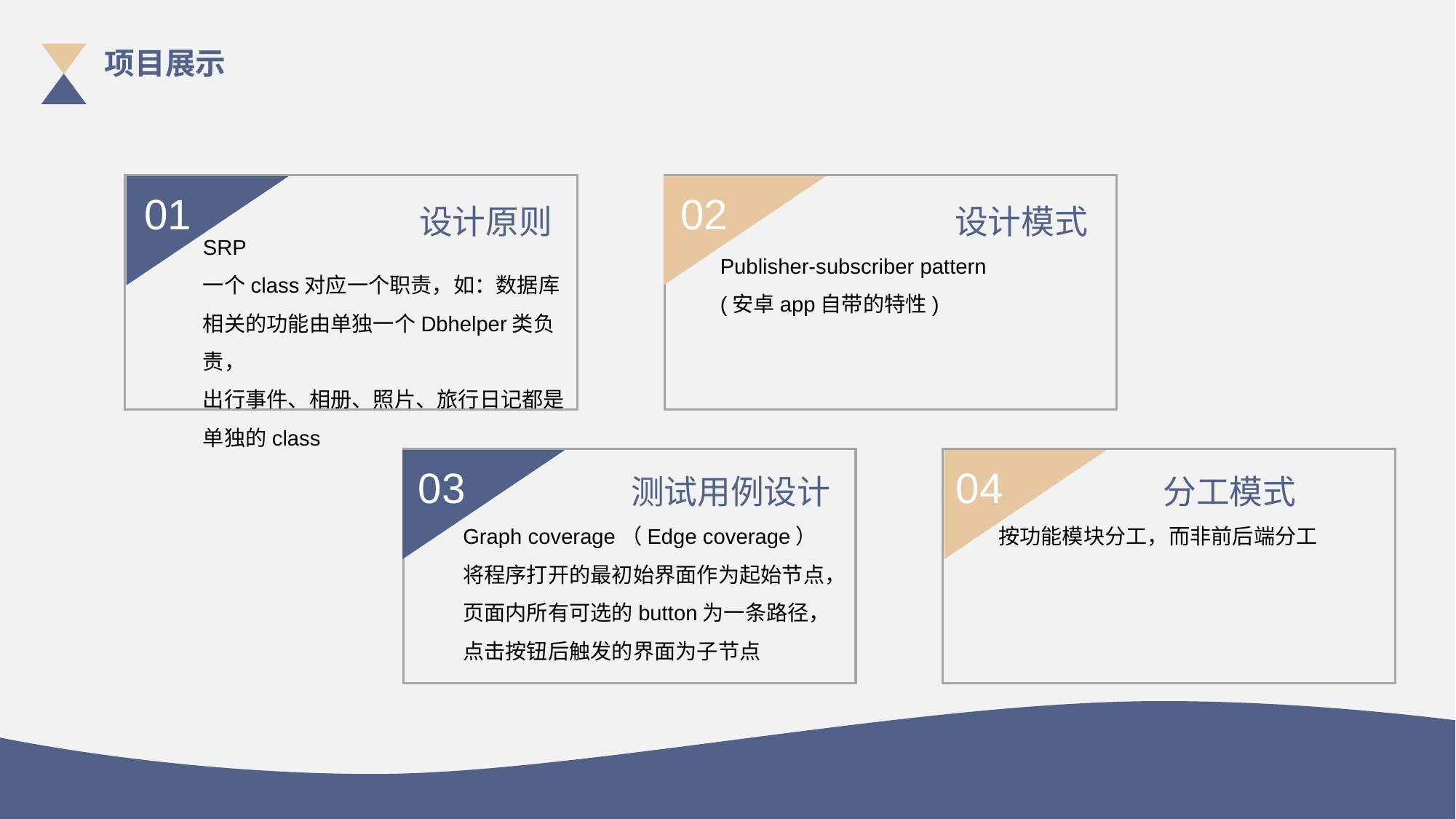

项目展示

01

02
设计原则
SRP
一个class对应一个职责，如：数据库相关的功能由单独一个Dbhelper类负责，
出行事件、相册、照片、旅行日记都是单独的class
设计模式
Publisher-subscriber pattern
(安卓app自带的特性)

03

04
测试用例设计
Graph coverage（Edge coverage）
将程序打开的最初始界面作为起始节点，
页面内所有可选的button为一条路径，点击按钮后触发的界面为子节点
分工模式
按功能模块分工，而非前后端分工